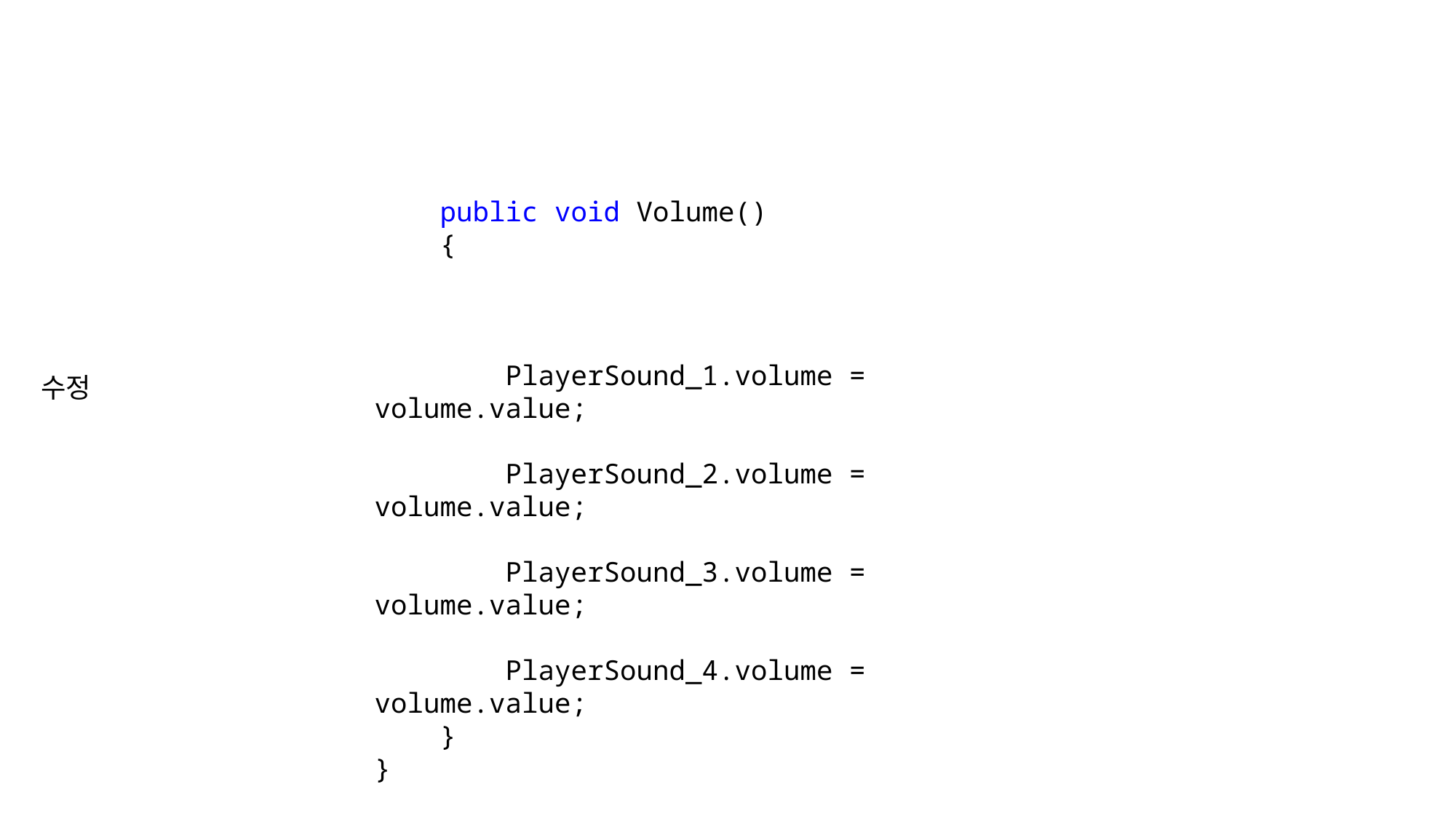

public void Volume()
    {

        PlayerSound_1.volume = volume.value;

        PlayerSound_2.volume = volume.value;

        PlayerSound_3.volume = volume.value;

        PlayerSound_4.volume = volume.value;
    }
}
수정